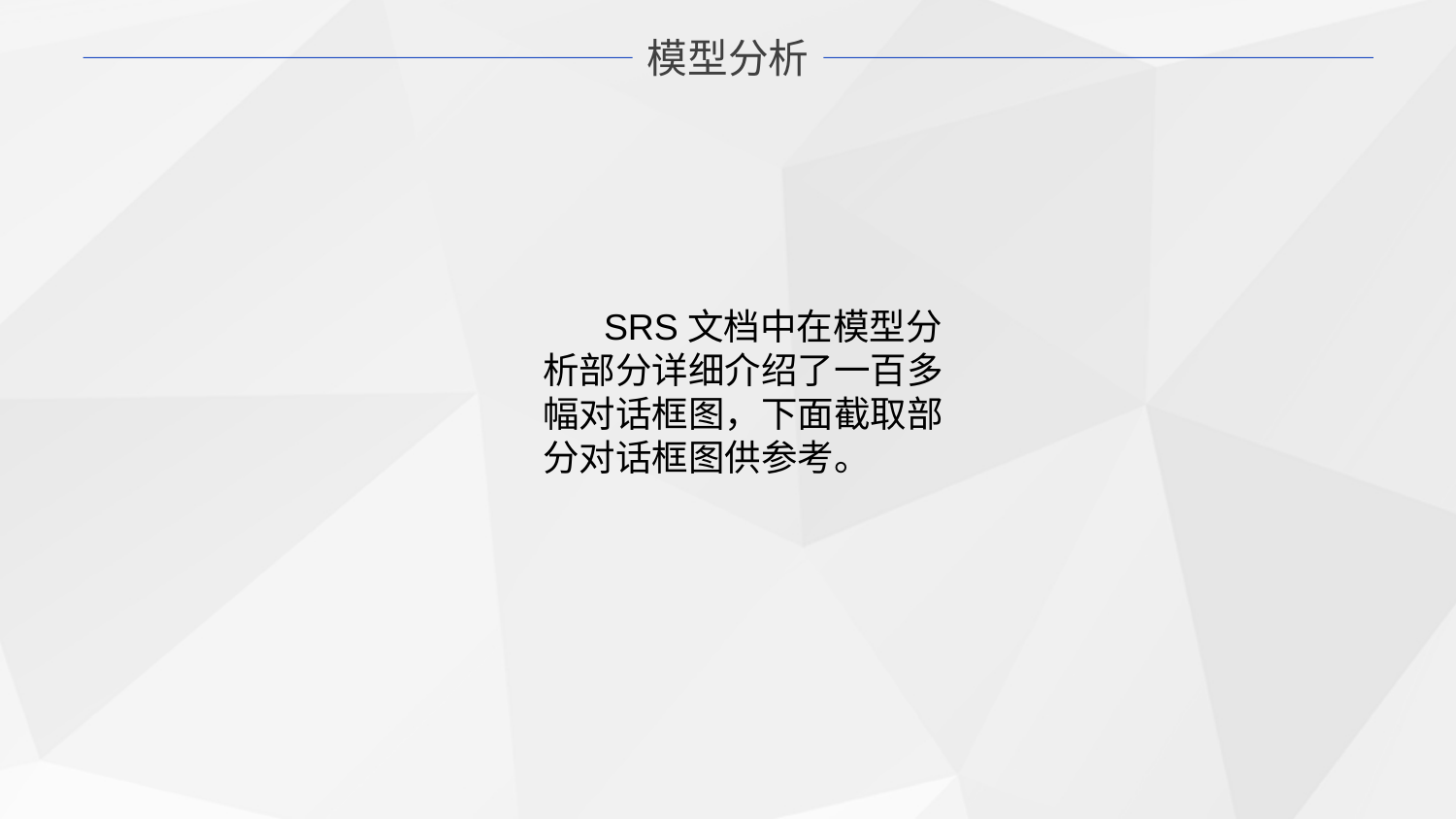

模型分析

      SRS文档中在模型分析部分详细介绍了一百多幅对话框图，下面截取部分对话框图供参考。